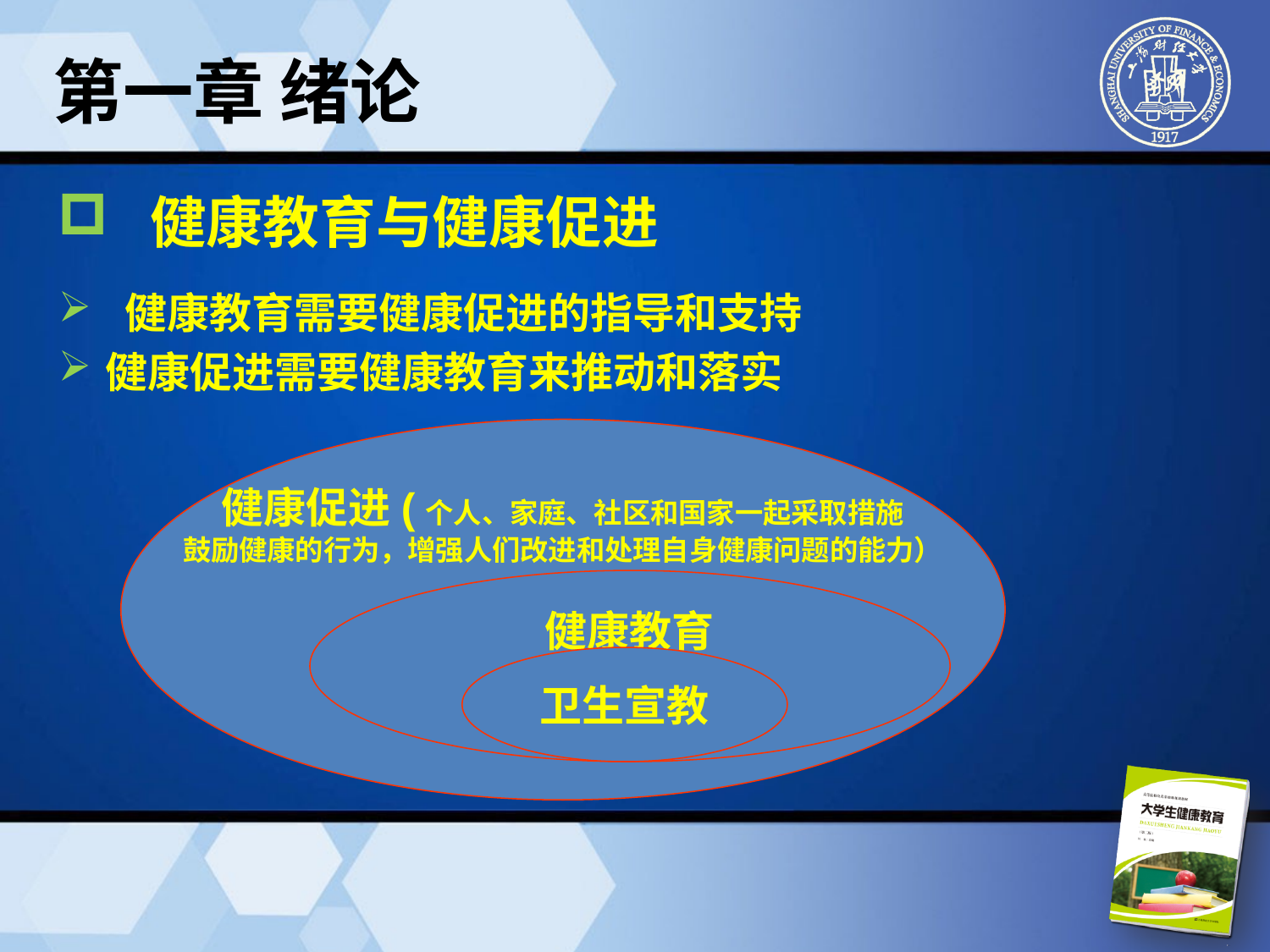

第一章 绪论
  健康教育与健康促进
 健康教育需要健康促进的指导和支持
健康促进需要健康教育来推动和落实
健康促进(个人、家庭、社区和国家一起采取措施
鼓励健康的行为，增强人们改进和处理自身健康问题的能力）
健康教育
卫生宣教